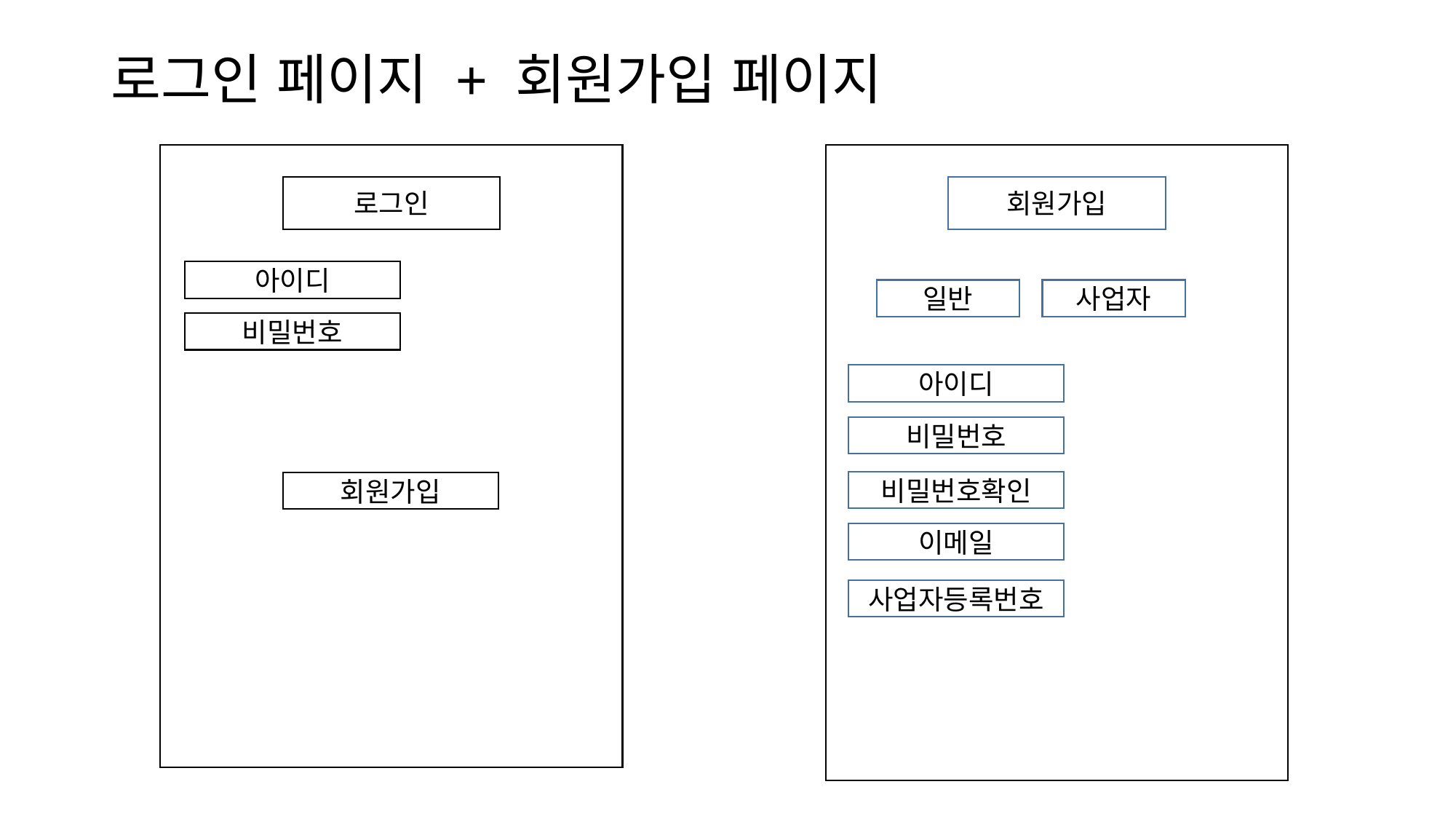

# 로그인 페이지 + 회원가입 페이지

로그인
아이디
비밀번호
회원가입

회원가입
아이디
비밀번호
비밀번호확인
이메일
사업자등록번호
사업자
일반